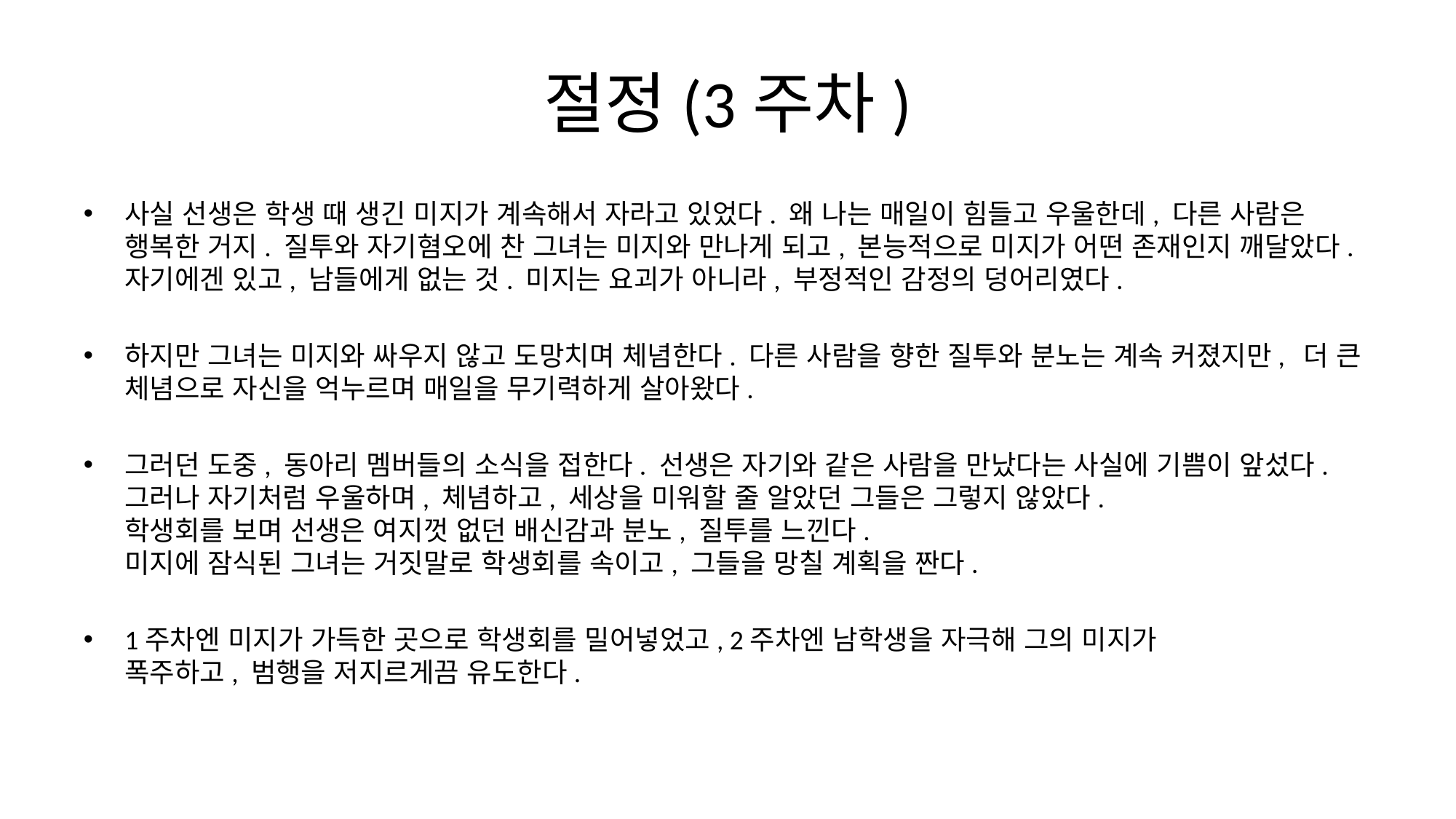

# 절정(3주차)
사실 선생은 학생 때 생긴 미지가 계속해서 자라고 있었다. 왜 나는 매일이 힘들고 우울한데, 다른 사람은
행복한 거지. 질투와 자기혐오에 찬 그녀는 미지와 만나게 되고, 본능적으로 미지가 어떤 존재인지 깨달았다. 자기에겐 있고, 남들에게 없는 것. 미지는 요괴가 아니라, 부정적인 감정의 덩어리였다.

하지만 그녀는 미지와 싸우지 않고 도망치며 체념한다. 다른 사람을 향한 질투와 분노는 계속 커졌지만,  더 큰 체념으로 자신을 억누르며 매일을 무기력하게 살아왔다.

그러던 도중, 동아리 멤버들의 소식을 접한다. 선생은 자기와 같은 사람을 만났다는 사실에 기쁨이 앞섰다.
그러나 자기처럼 우울하며, 체념하고, 세상을 미워할 줄 알았던 그들은 그렇지 않았다.
학생회를 보며 선생은 여지껏 없던 배신감과 분노, 질투를 느낀다.
미지에 잠식된 그녀는 거짓말로 학생회를 속이고, 그들을 망칠 계획을 짠다.

1주차엔 미지가 가득한 곳으로 학생회를 밀어넣었고, 2주차엔 남학생을 자극해 그의 미지가
폭주하고, 범행을 저지르게끔 유도한다.